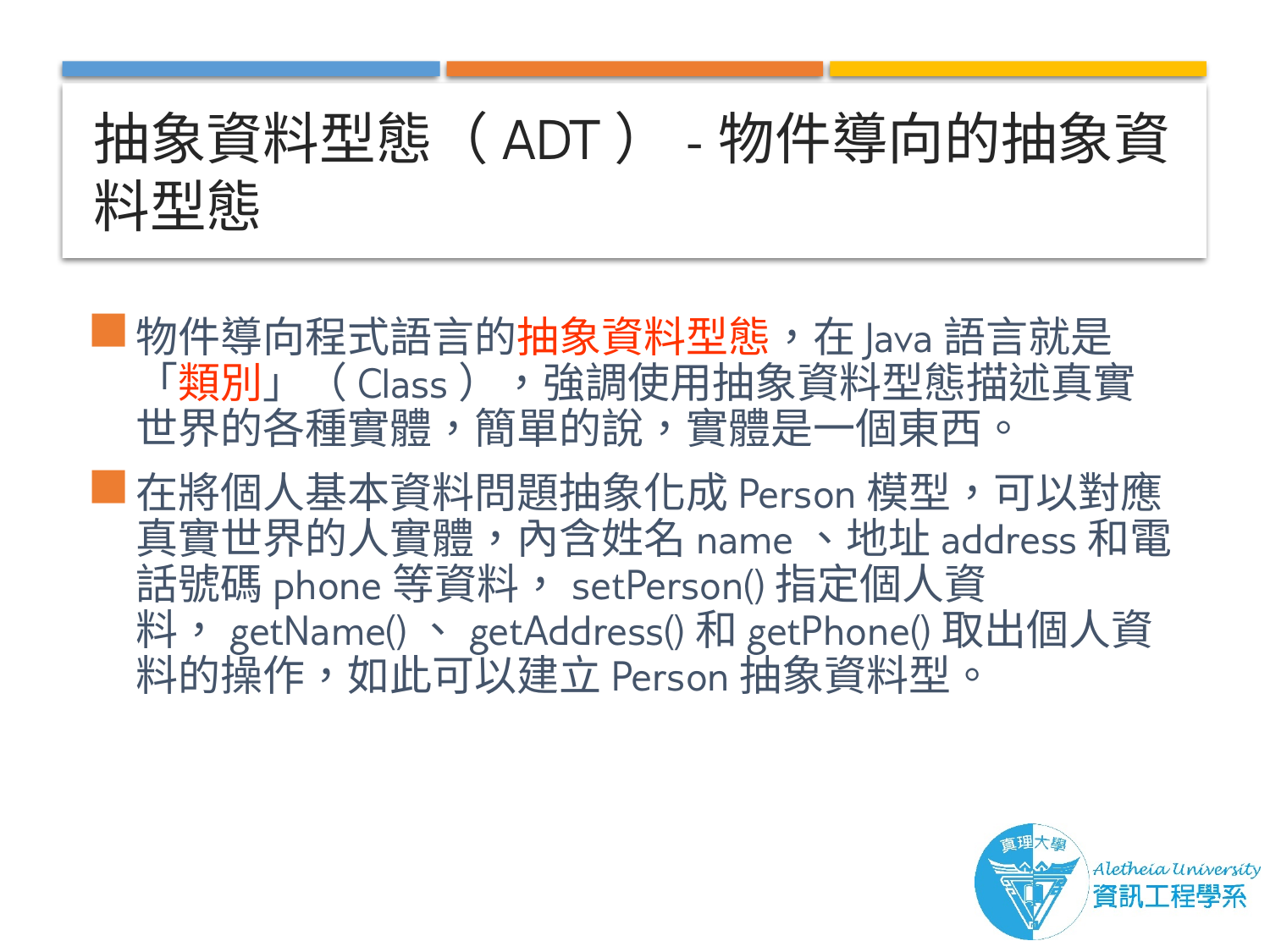

# 抽象資料型態（ADT）-物件導向的抽象資料型態
物件導向程式語言的抽象資料型態，在Java語言就是「類別」（Class），強調使用抽象資料型態描述真實世界的各種實體，簡單的說，實體是一個東西。
在將個人基本資料問題抽象化成Person模型，可以對應真實世界的人實體，內含姓名name、地址address和電話號碼phone等資料，setPerson()指定個人資料，getName()、getAddress()和getPhone()取出個人資料的操作，如此可以建立Person抽象資料型。